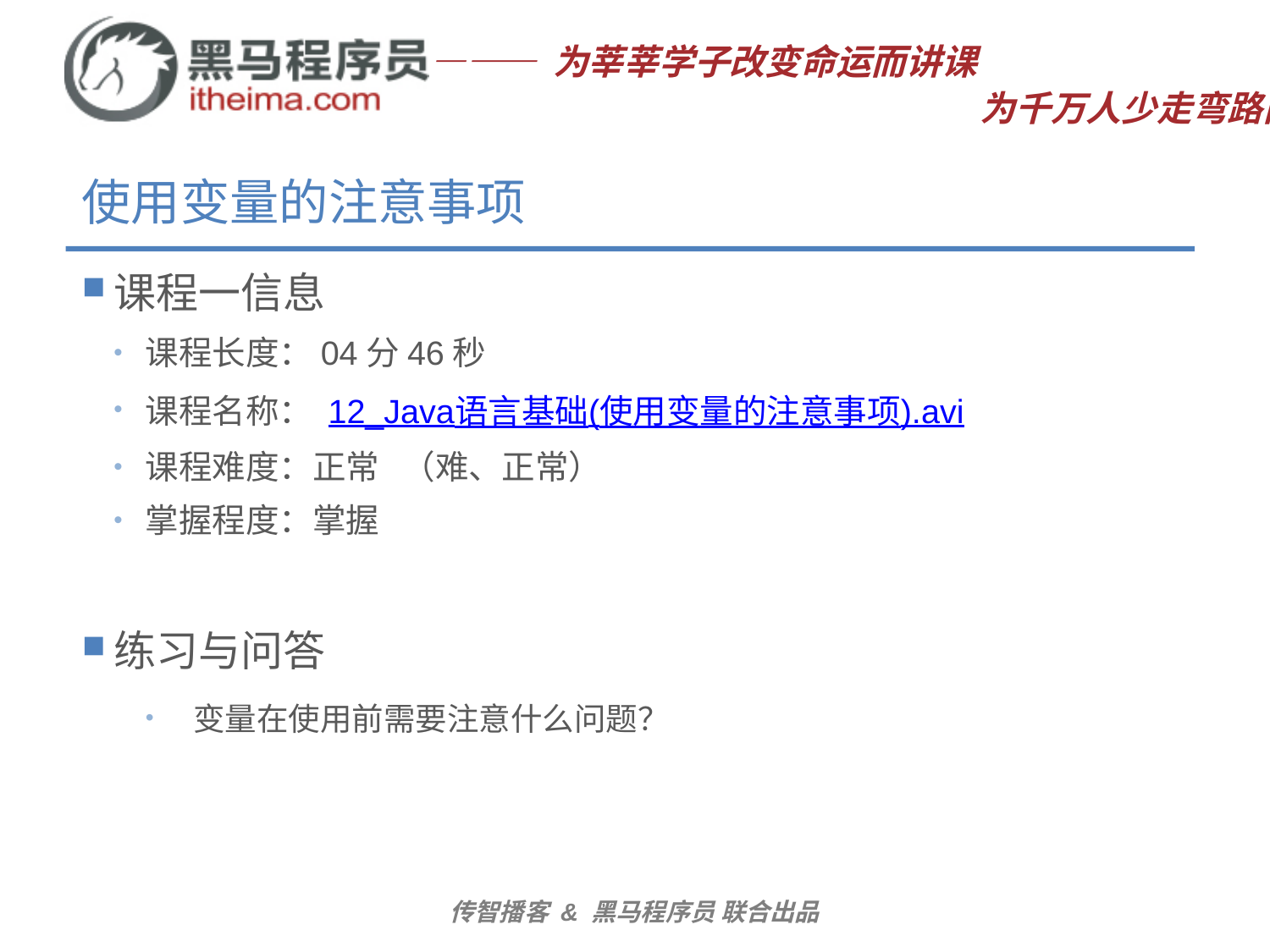

# 使用变量的注意事项
课程一信息
课程长度：04分46秒
课程名称： 12_Java语言基础(使用变量的注意事项).avi
课程难度：正常   （难、正常）
掌握程度：掌握

练习与问答
变量在使用前需要注意什么问题？